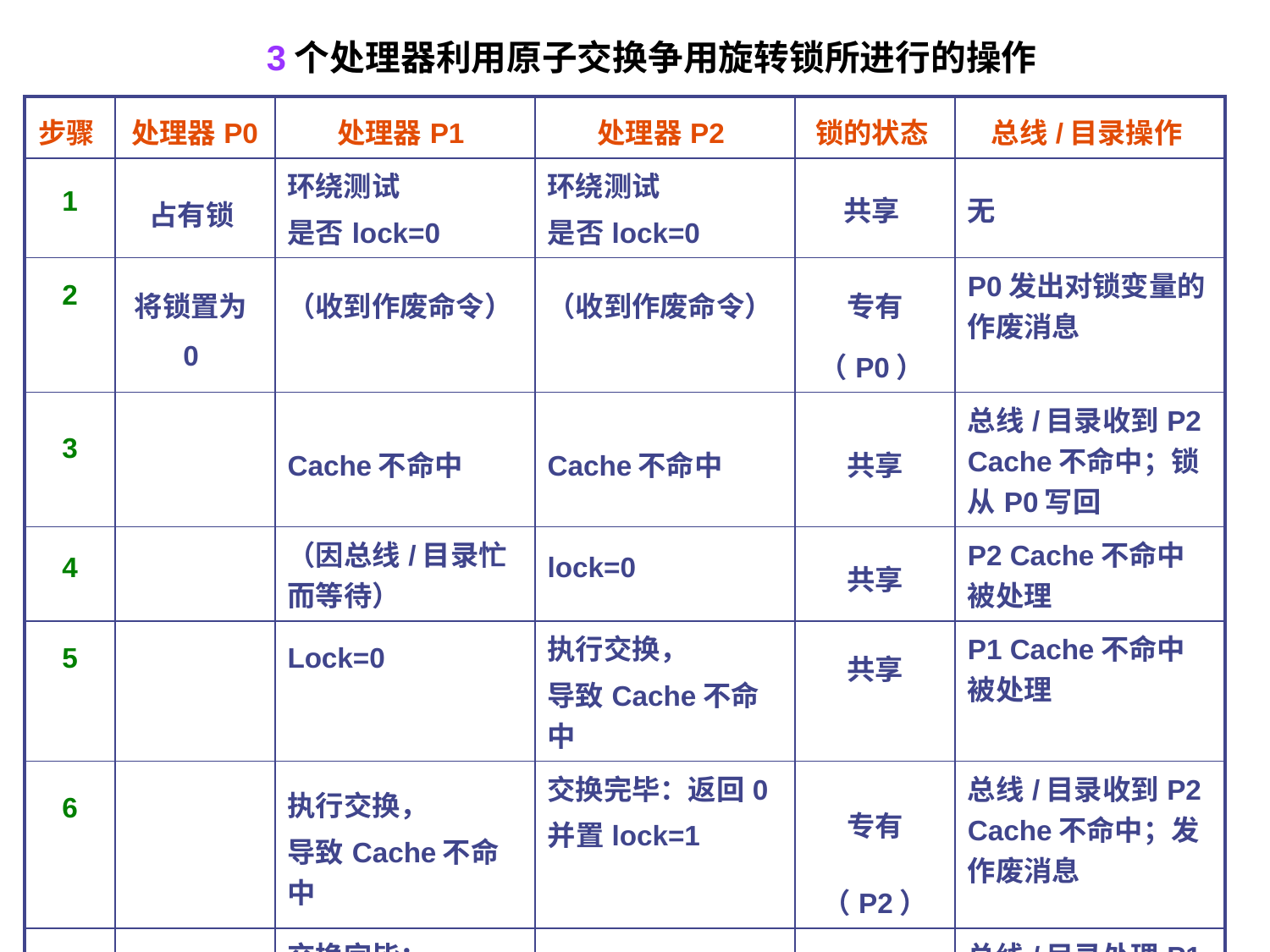

3个处理器利用原子交换争用旋转锁所进行的操作
| 步骤 | 处理器P0 | 处理器P1 | 处理器P2 | 锁的状态 | 总线/目录操作 |
| --- | --- | --- | --- | --- | --- |
| 1 | 占有锁 | 环绕测试 是否lock=0 | 环绕测试 是否lock=0 | 共享 | 无 |
| 2 | 将锁置为0 | （收到作废命令） | （收到作废命令） | 专有（P0） | P0发出对锁变量的作废消息 |
| 3 |  | Cache不命中 | Cache不命中 | 共享 | 总线/目录收到P2 Cache不命中；锁从P0写回 |
| 4 |  | （因总线/目录忙而等待） | lock=0 | 共享 | P2 Cache不命中被处理 |
| 5 |  | Lock=0 | 执行交换， 导致Cache不命中 | 共享 | P1 Cache不命中被处理 |
| 6 |  | 执行交换， 导致Cache不命中 | 交换完毕：返回0 并置lock=1 | 专有（P2） | 总线/目录收到P2 Cache不命中；发作废消息 |
| 7 |  | 交换完毕： 返回1 | 进入关键程序段 | 专有（P1） | 总线/目录处理P1 Cache不命中；写回 |
| 8 |  | 环绕测试 是否lock=0 |  |  | 无 |